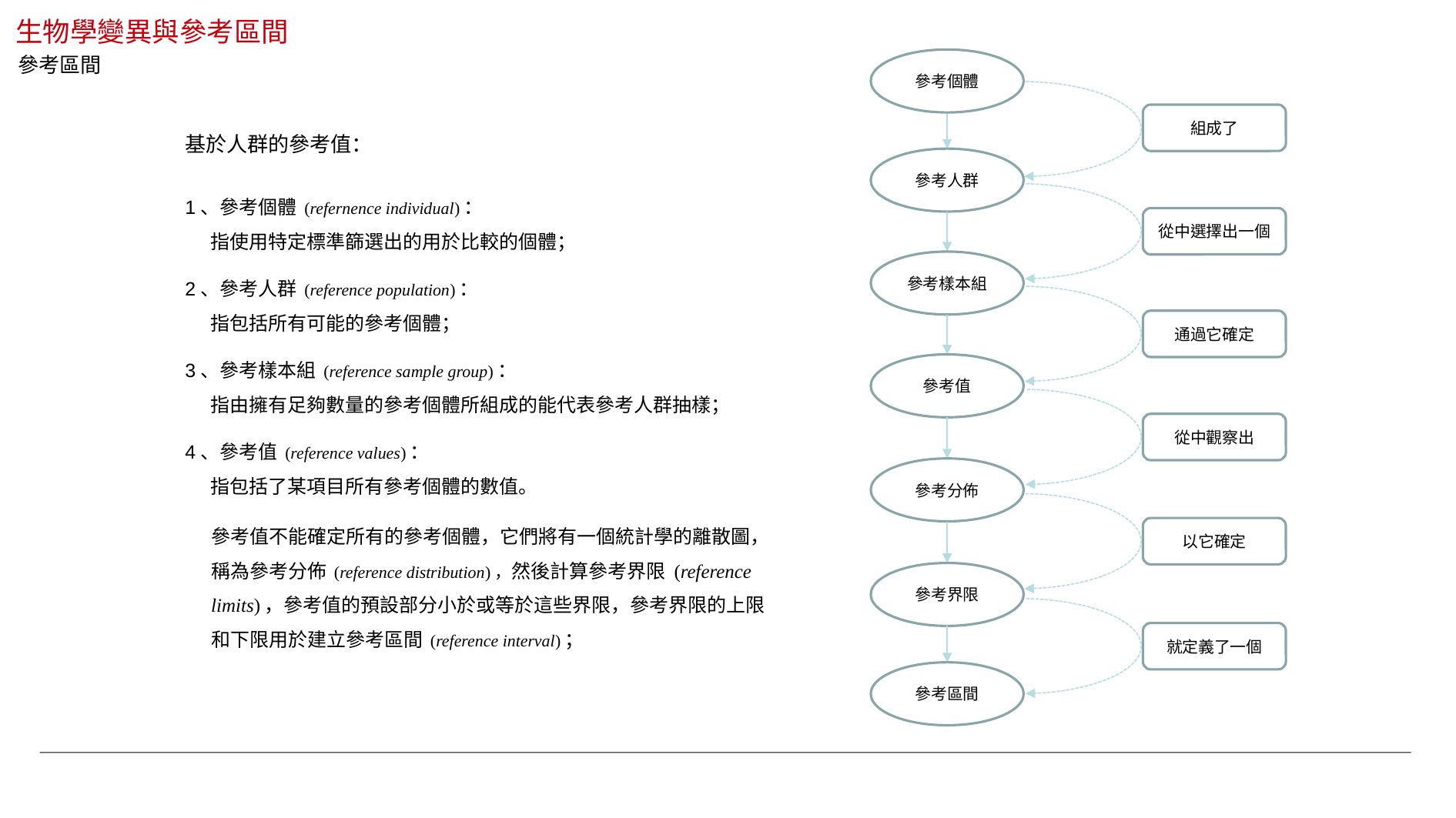

生物學變異與參考區間
參考區間
參考個體

組成了
參考人群

從中選擇出一個
參考樣本組

通過它確定
參考值

從中觀察出
參考分佈

以它確定
參考界限

就定義了一個
參考區間
基於人群的參考值：
1、參考個體 (refernence individual)：
     指使用特定標準篩選出的用於比較的個體；
2、參考人群 (reference population)：
     指包括所有可能的參考個體；
3、參考樣本組 (reference sample group)：
     指由擁有足夠數量的參考個體所組成的能代表參考人群抽樣；
4、參考值 (reference values)：
     指包括了某項目所有參考個體的數值。
參考值不能確定所有的參考個體，它們將有一個統計學的離散圖，稱為參考分佈 (reference distribution)，然後計算參考界限 (reference limits)，參考值的預設部分小於或等於這些界限，參考界限的上限和下限用於建立參考區間 (reference interval)；